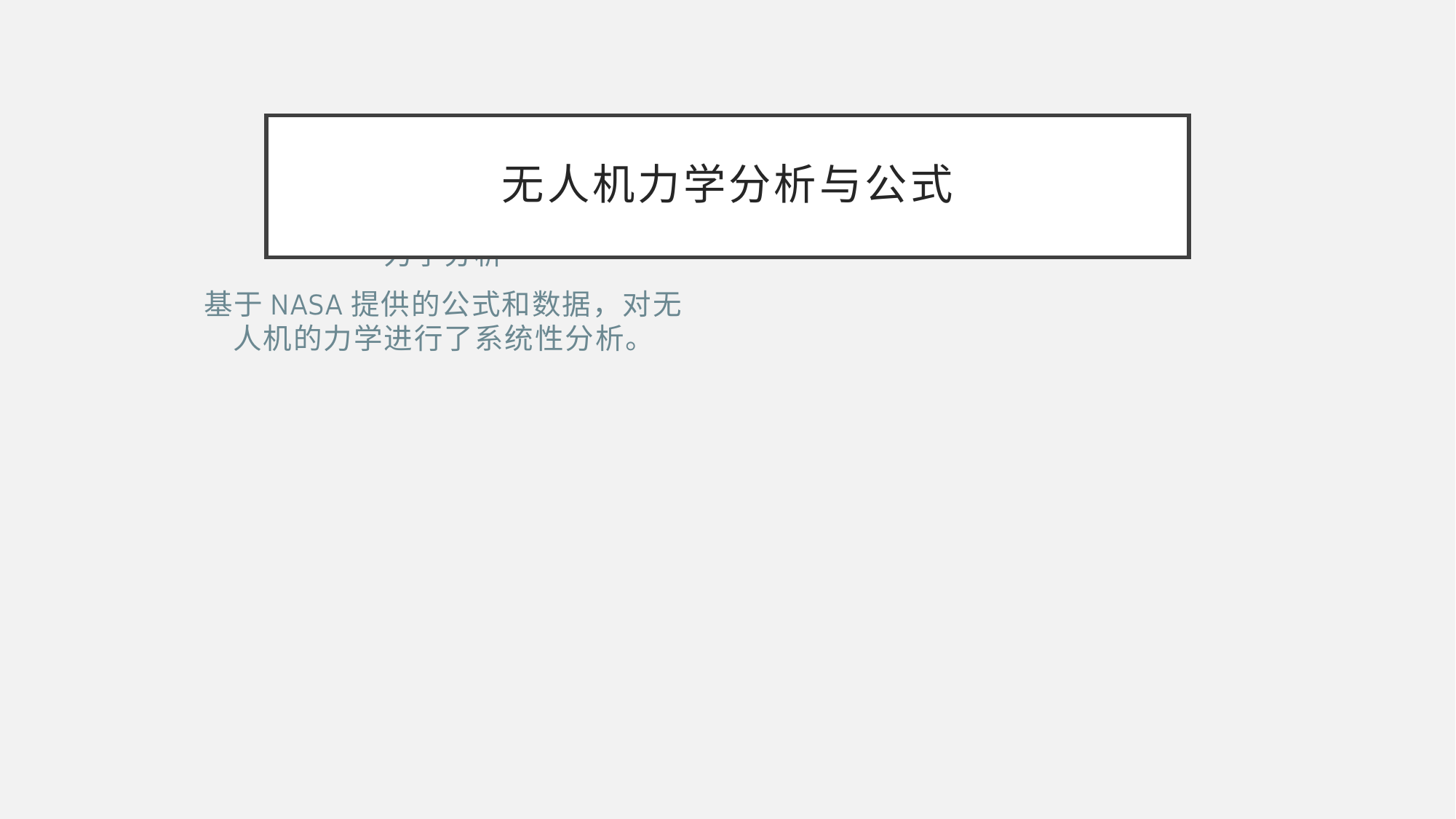

# 无人机力学分析与公式
力学分析
基于NASA提供的公式和数据，对无人机的力学进行了系统性分析。